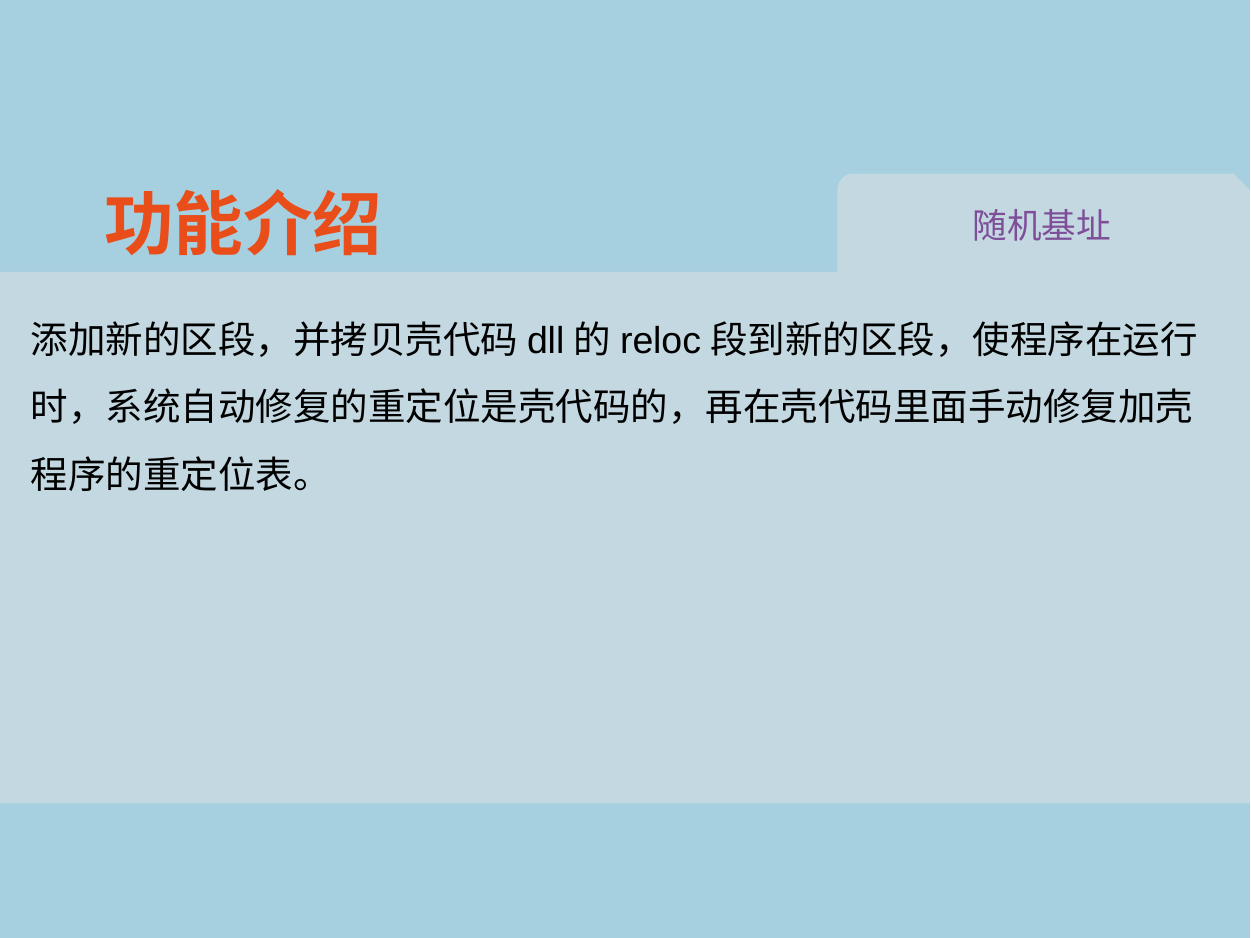

功能介绍
随机基址

添加新的区段，并拷贝壳代码dll的reloc段到新的区段，使程序在运行时，系统自动修复的重定位是壳代码的，再在壳代码里面手动修复加壳程序的重定位表。